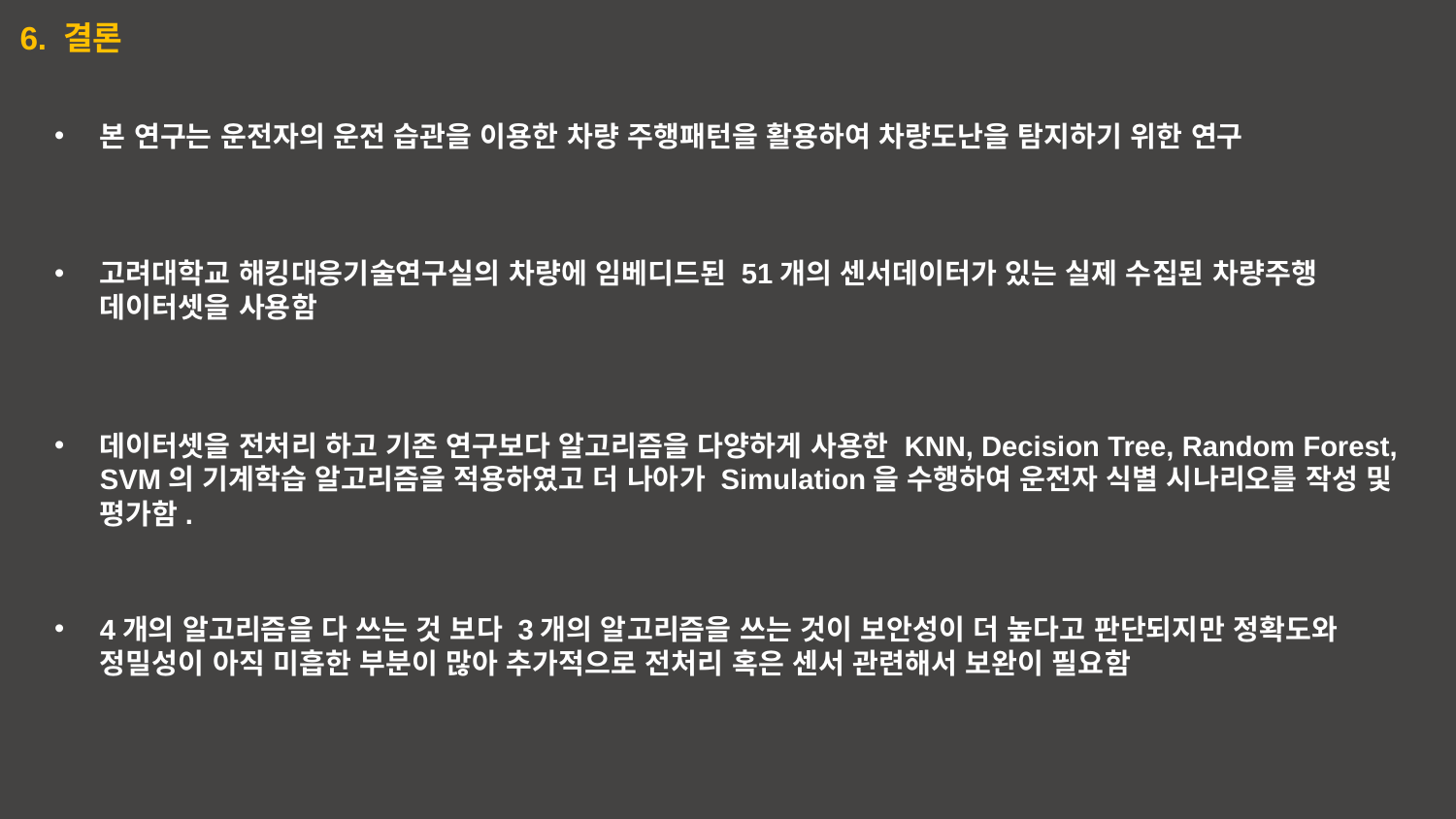

6. 결론
본 연구는 운전자의 운전 습관을 이용한 차량 주행패턴을 활용하여 차량도난을 탐지하기 위한 연구
고려대학교 해킹대응기술연구실의 차량에 임베디드된 51개의 센서데이터가 있는 실제 수집된 차량주행 데이터셋을 사용함
데이터셋을 전처리 하고 기존 연구보다 알고리즘을 다양하게 사용한 KNN, Decision Tree, Random Forest, SVM의 기계학습 알고리즘을 적용하였고 더 나아가 Simulation을 수행하여 운전자 식별 시나리오를 작성 및 평가함.
4개의 알고리즘을 다 쓰는 것 보다 3개의 알고리즘을 쓰는 것이 보안성이 더 높다고 판단되지만 정확도와 정밀성이 아직 미흡한 부분이 많아 추가적으로 전처리 혹은 센서 관련해서 보완이 필요함